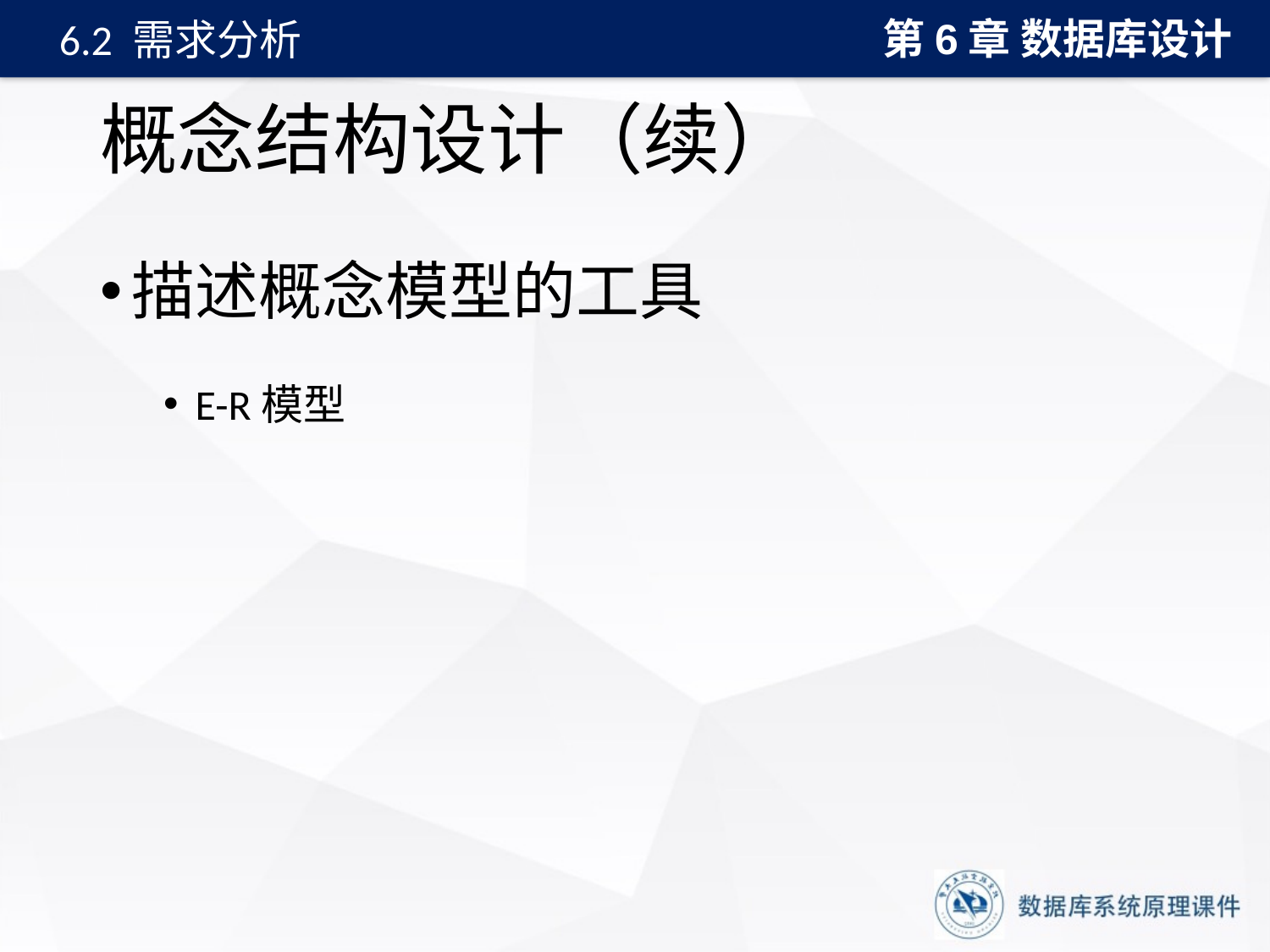

第6章 数据库设计
6.2 需求分析
# 概念结构设计（续）
描述概念模型的工具
E-R模型